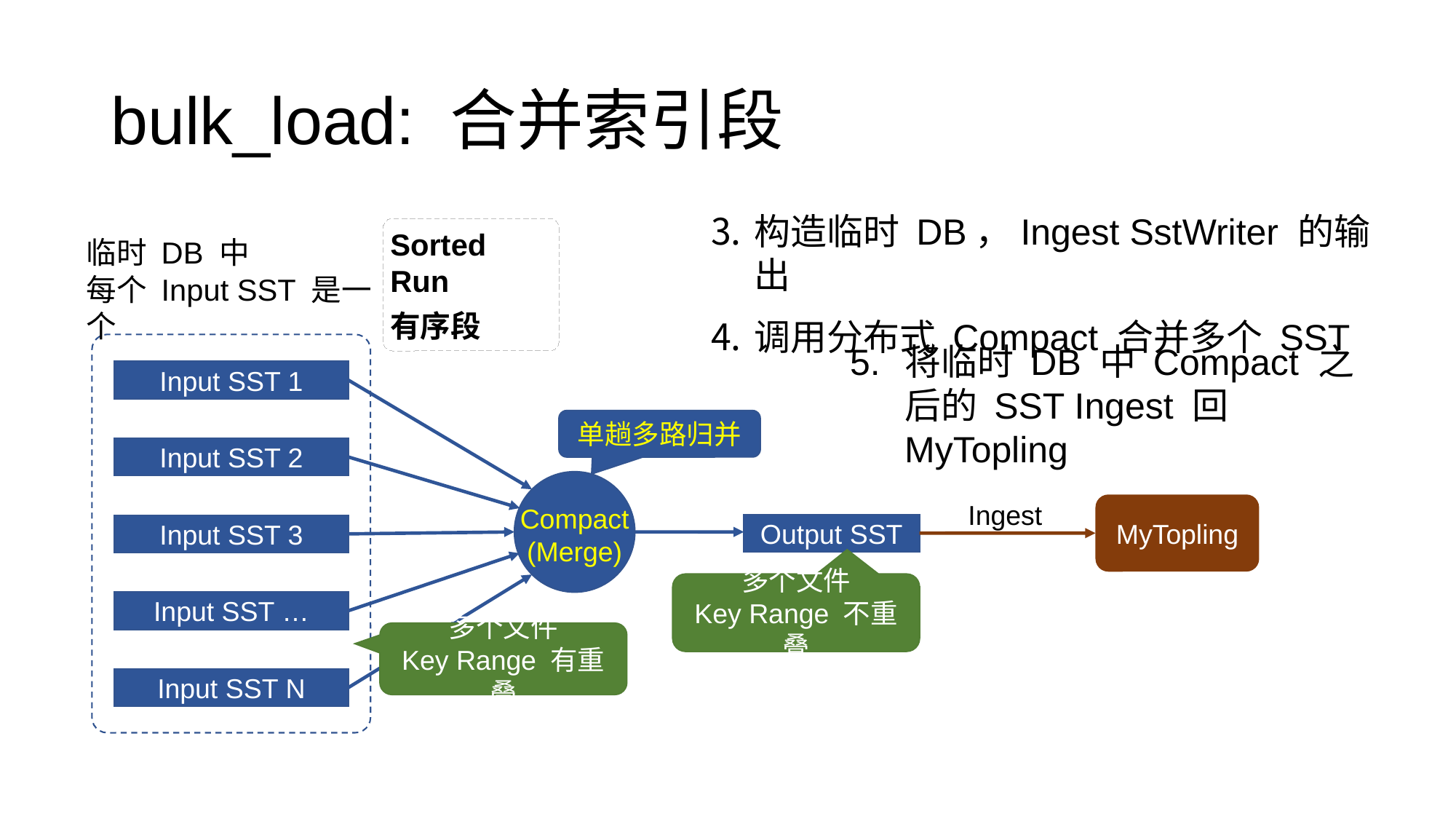

# bulk_load: 合并索引段
构造临时 DB，Ingest SstWriter 的输出
调用分布式 Compact 合并多个 SST
Sorted Run
有序段
临时 DB 中
每个 Input SST 是一个
将临时 DB 中 Compact 之后的 SST Ingest 回 MyTopling

Input SST 1
单趟多路归并
Input SST 2

Compact
(Merge)
Ingest
MyTopling
Output SST
Input SST 3
多个文件
Key Range 不重叠
Input SST …
多个文件
Key Range 有重叠
Input SST N